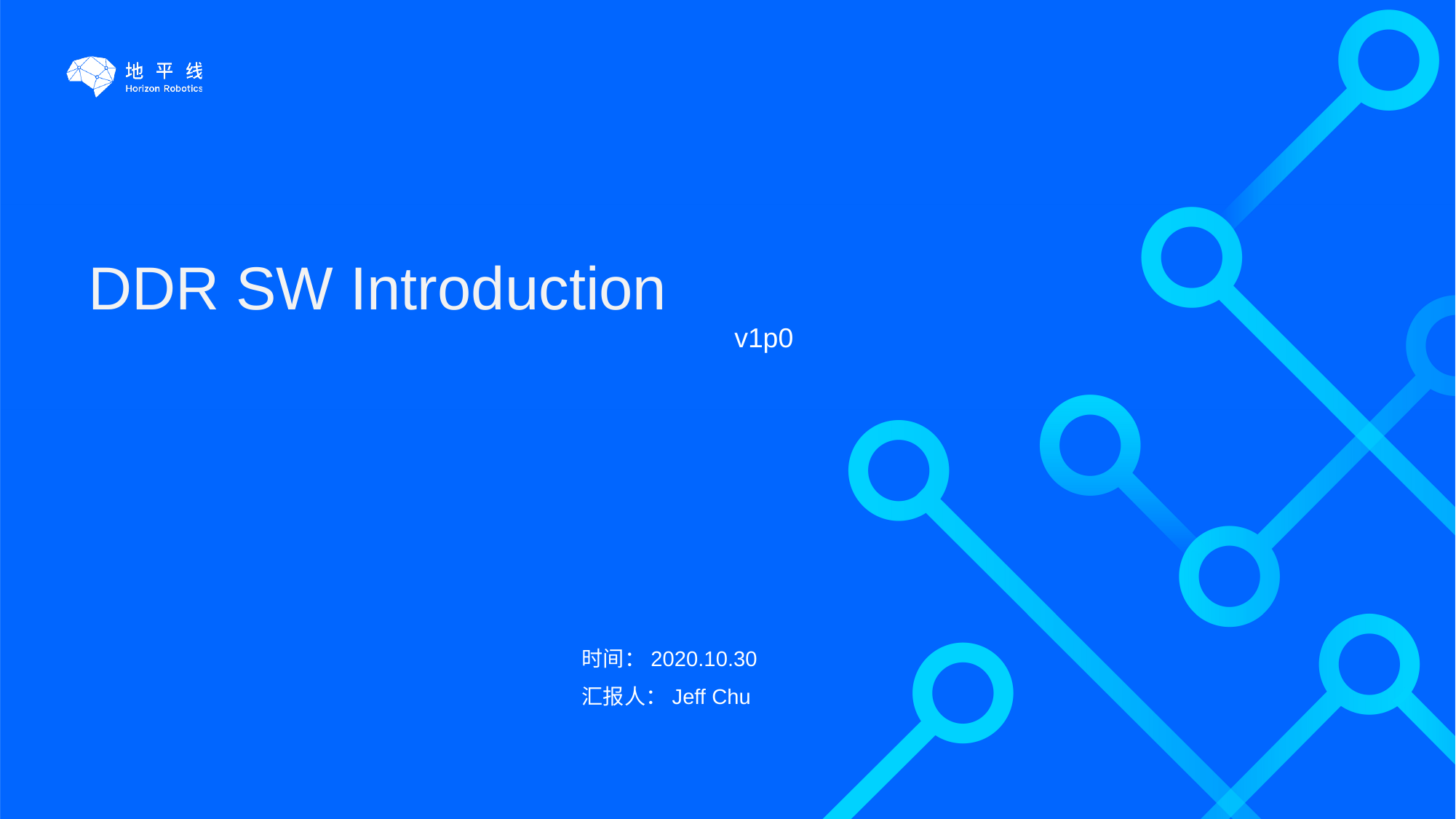

# DDR SW Introduction
v1p0
时间：2020.10.30
汇报人：Jeff Chu